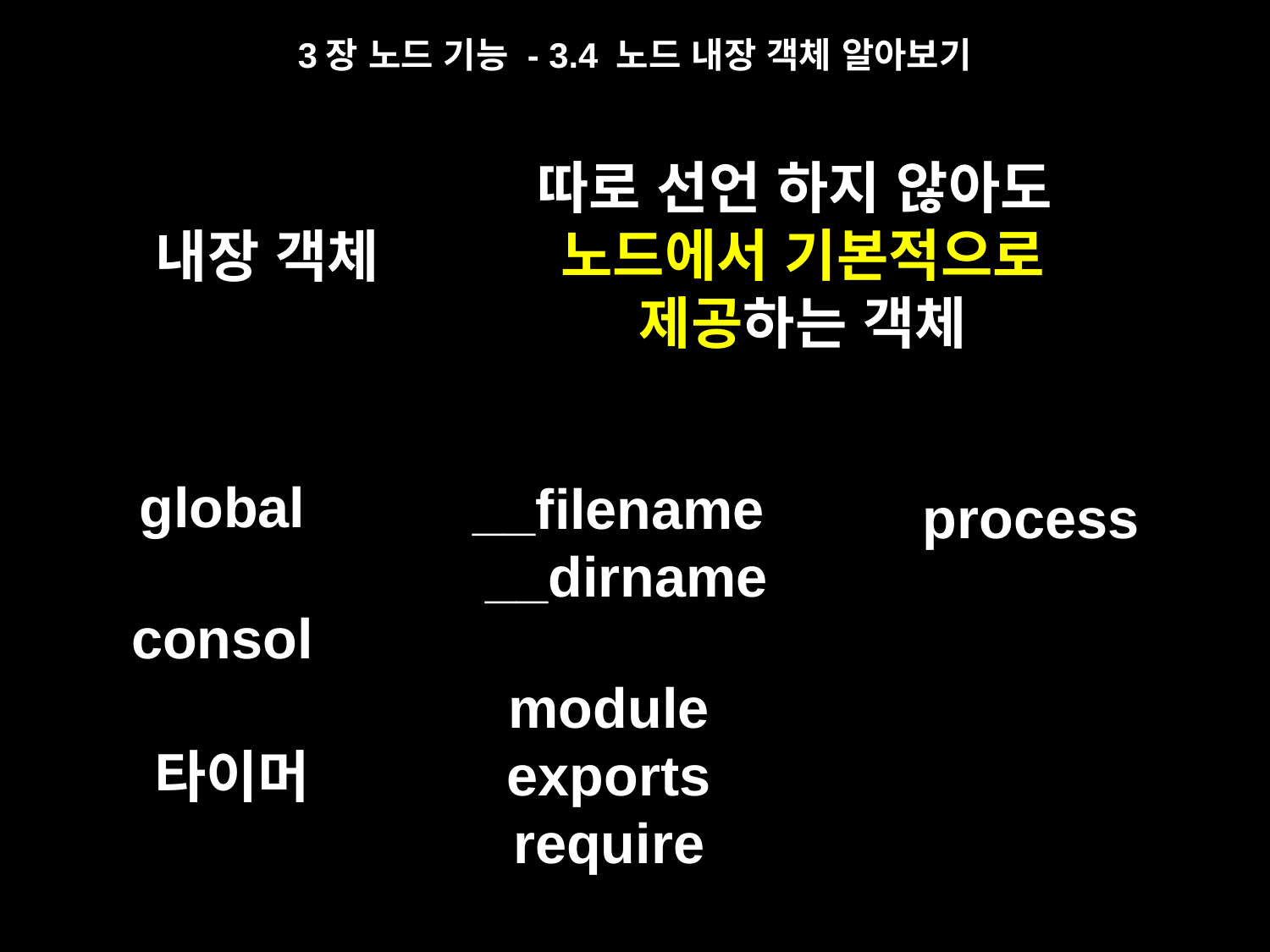

3장 노드 기능 - 3.4 노드 내장 객체 알아보기
따로 선언 하지 않아도
노드에서 기본적으로
제공하는 객체
내장 객체
global
__filename
 __dirname
process
consol
module
exports
require
타이머